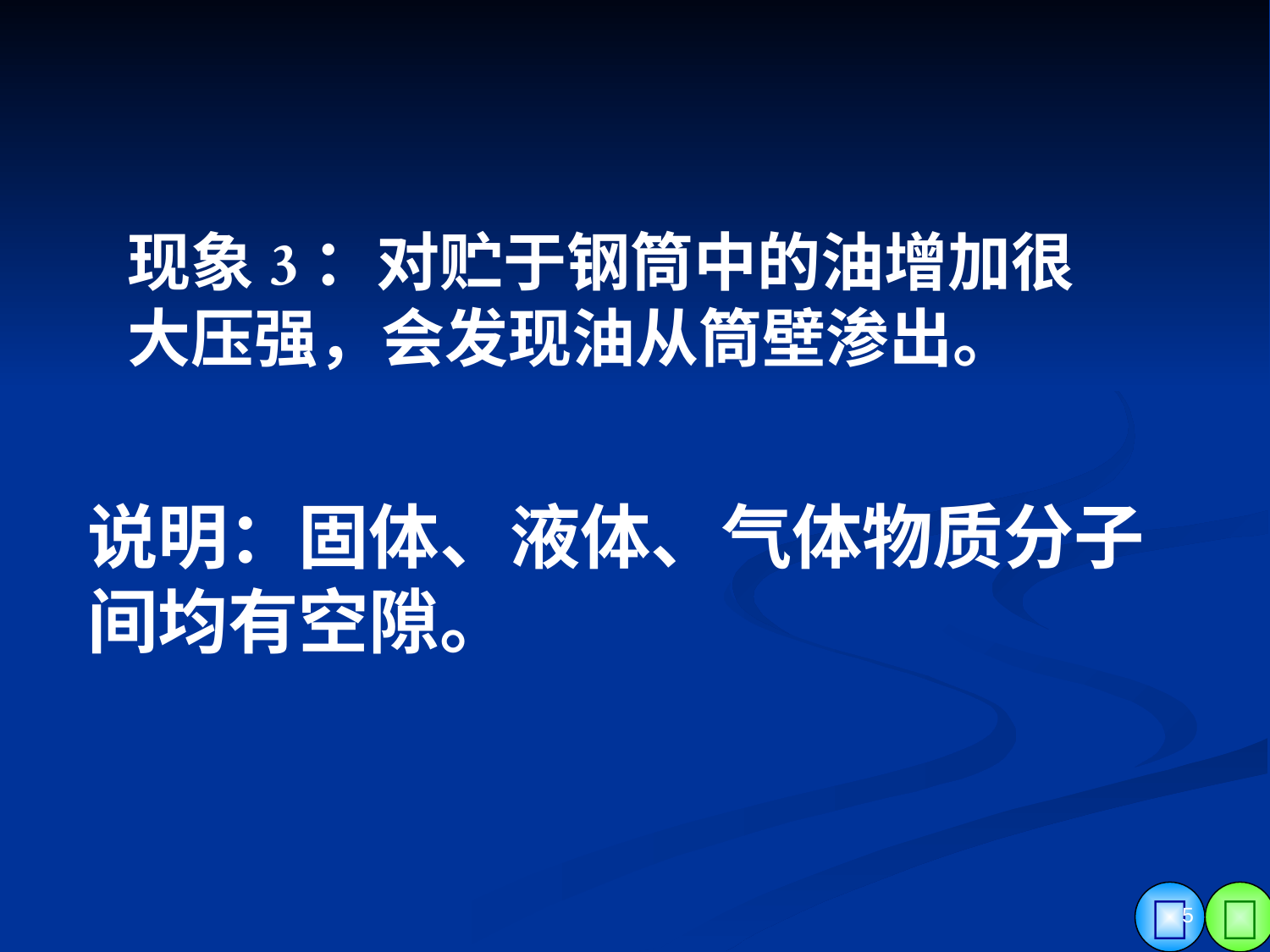

现象3：对贮于钢筒中的油增加很大压强，会发现油从筒壁渗出。
说明：固体、液体、气体物质分子间均有空隙。
5